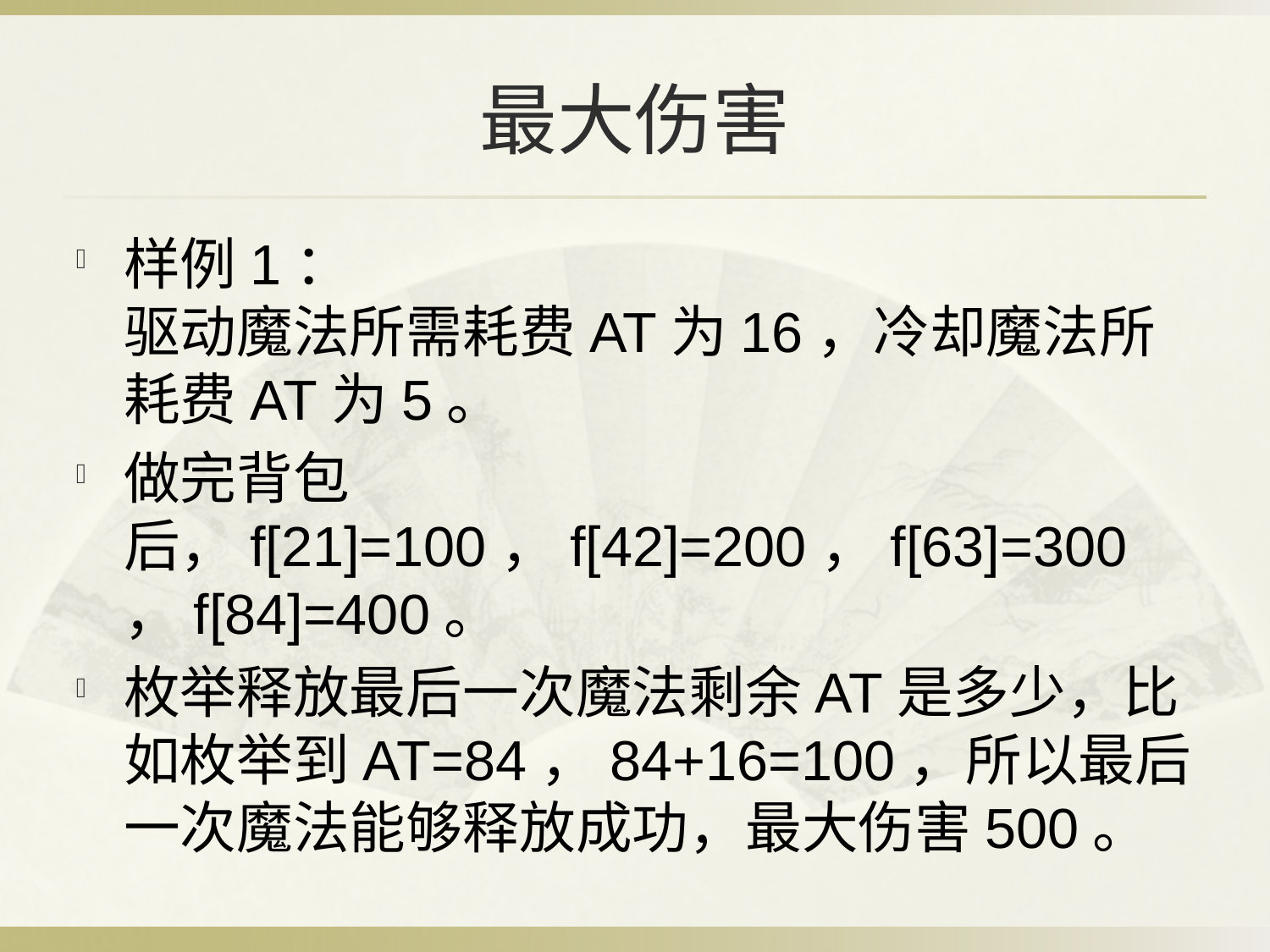

# 最大伤害
样例1：
驱动魔法所需耗费AT为16，冷却魔法所耗费AT为5。
做完背包后，f[21]=100，f[42]=200，f[63]=300，f[84]=400。
枚举释放最后一次魔法剩余AT是多少，比如枚举到AT=84，84+16=100，所以最后一次魔法能够释放成功，最大伤害500。